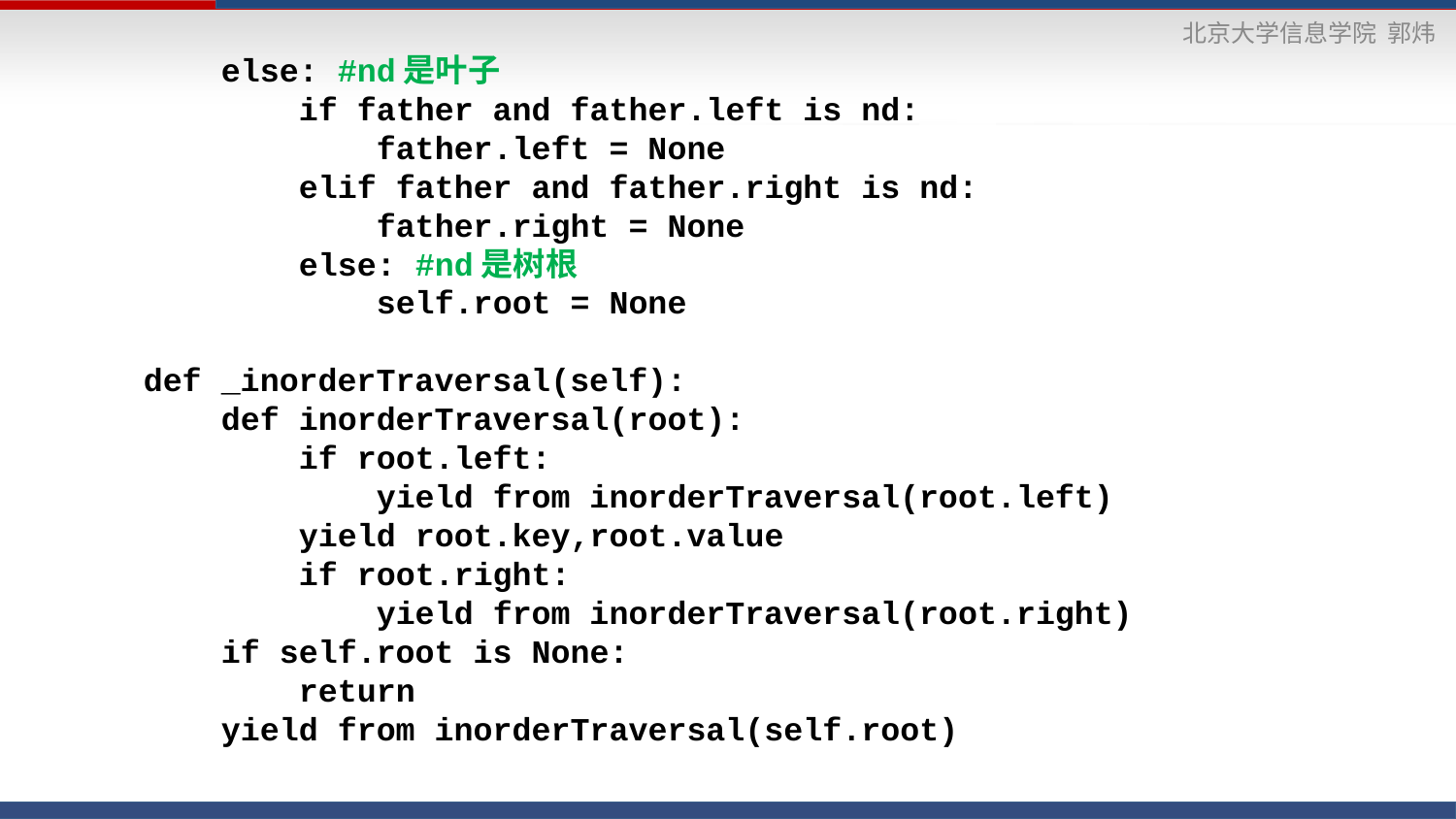

else: #nd是叶子
            if father and father.left is nd:
                father.left = None
            elif father and father.right is nd:
                father.right = None
            else: #nd是树根
                self.root = None

    def _inorderTraversal(self):
        def inorderTraversal(root):
            if root.left:
                yield from inorderTraversal(root.left)
            yield root.key,root.value
            if root.right:
                yield from inorderTraversal(root.right)
        if self.root is None:
            return
        yield from inorderTraversal(self.root)
23